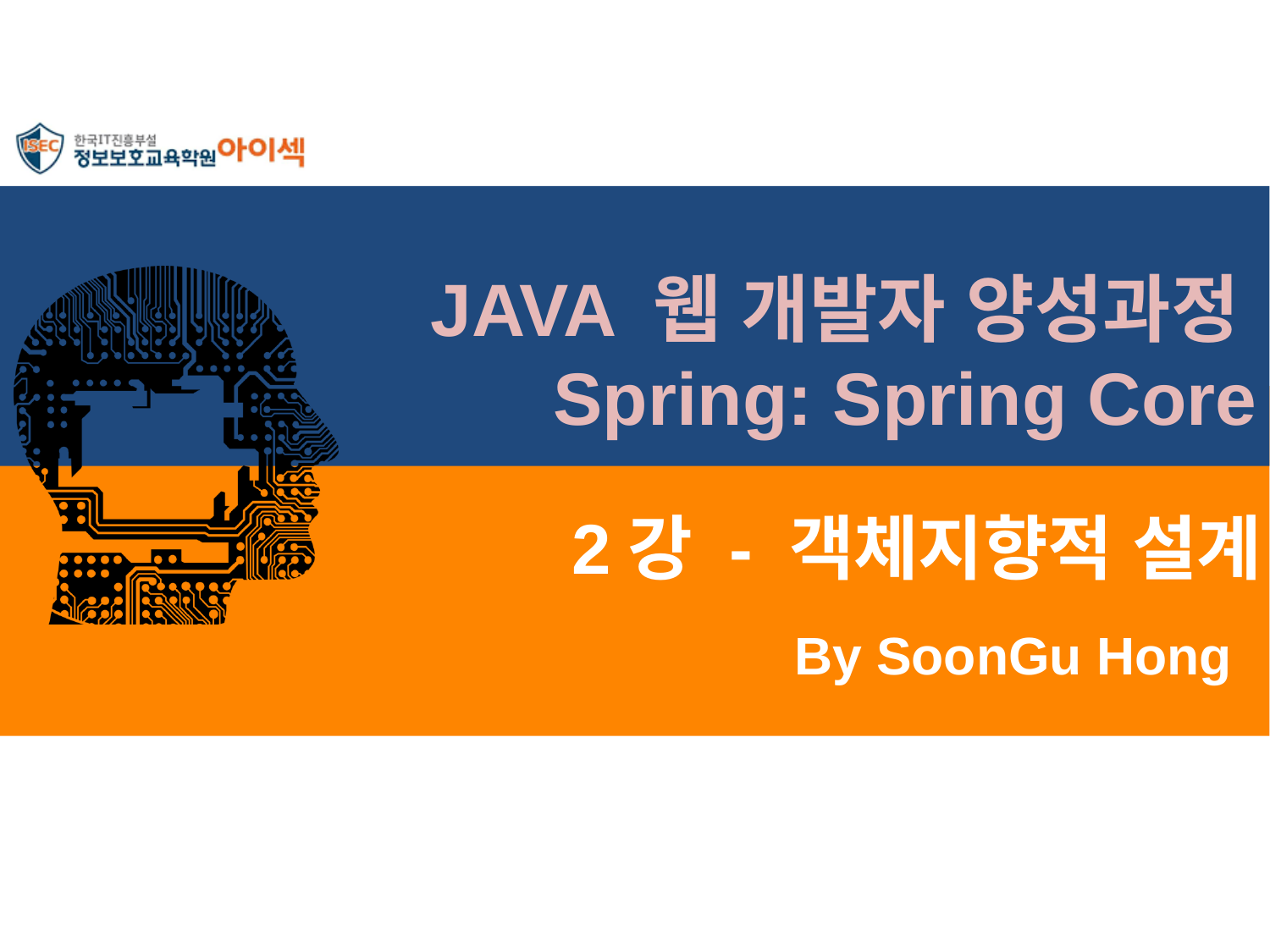

JAVA 웹 개발자 양성과정Spring: Spring Core
# 2강 - 객체지향적 설계
By SoonGu Hong